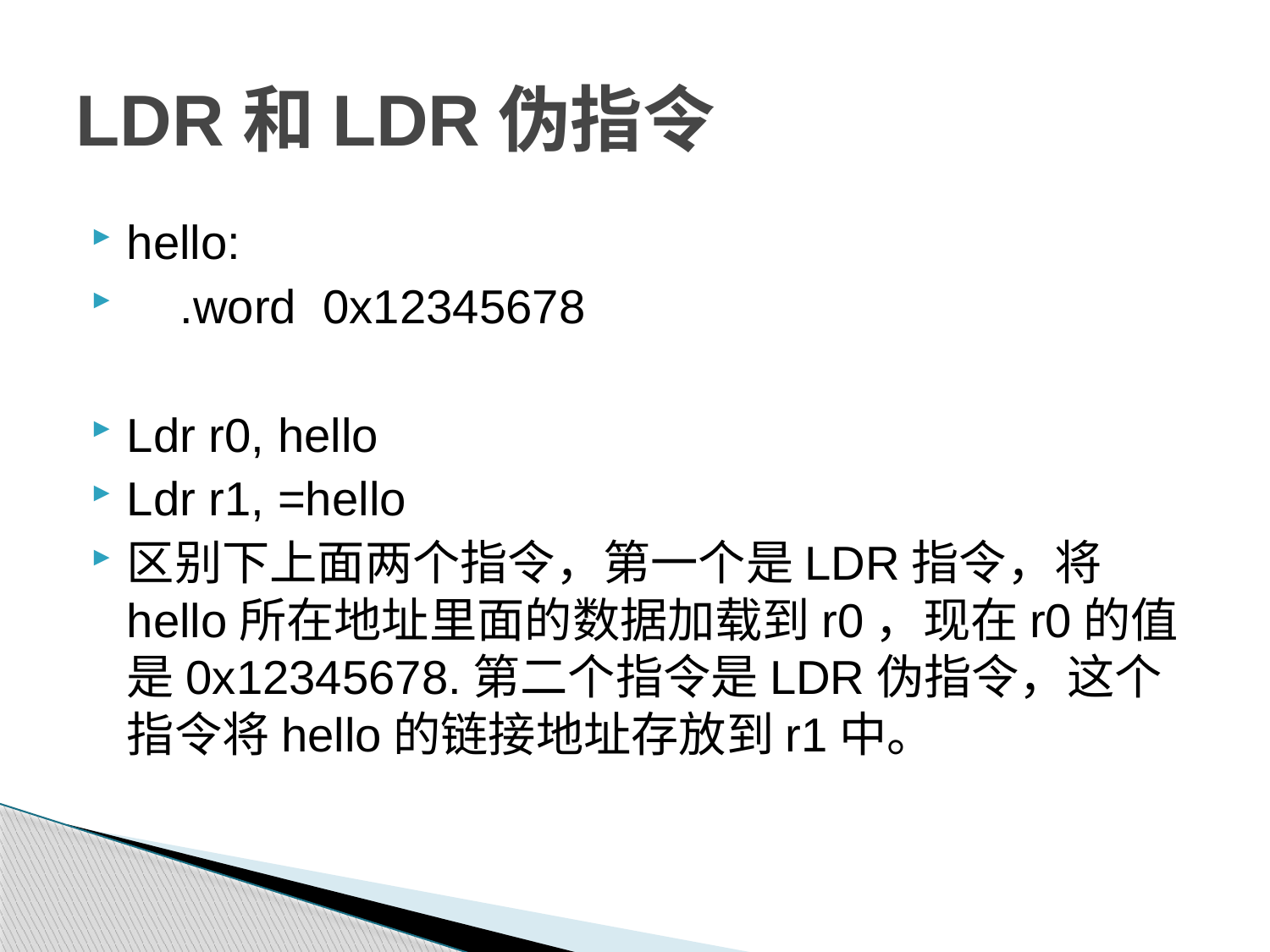

# LDR和LDR伪指令
hello:
    .word  0x12345678

Ldr r0, hello
Ldr r1, =hello
区别下上面两个指令，第一个是LDR指令，将hello所在地址里面的数据加载到r0，现在r0的值是0x12345678.第二个指令是LDR伪指令，这个指令将hello的链接地址存放到r1中。